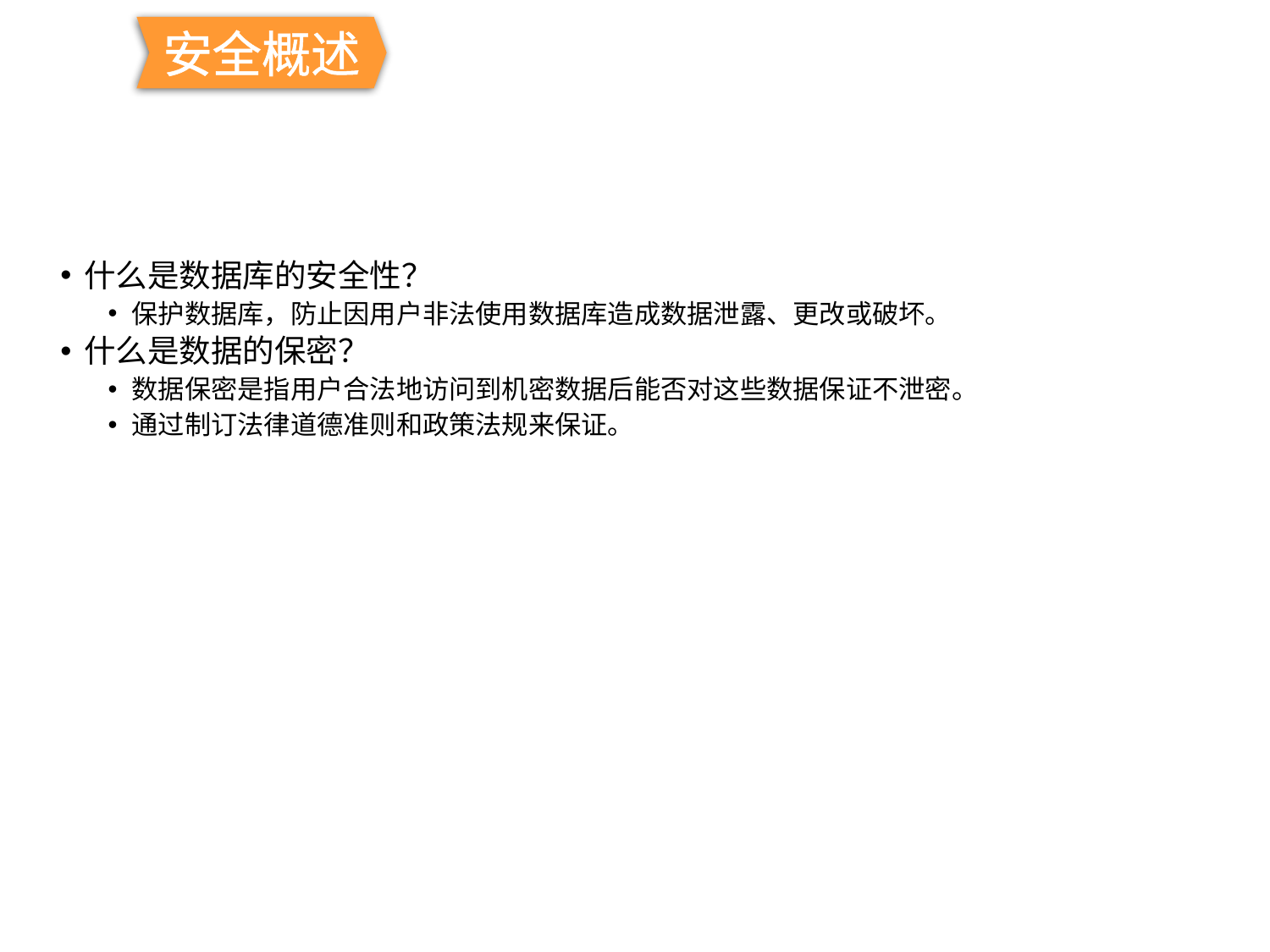

安全概述

什么是数据库的安全性？
保护数据库，防止因用户非法使用数据库造成数据泄露、更改或破坏。
什么是数据的保密？
数据保密是指用户合法地访问到机密数据后能否对这些数据保证不泄密。
通过制订法律道德准则和政策法规来保证。